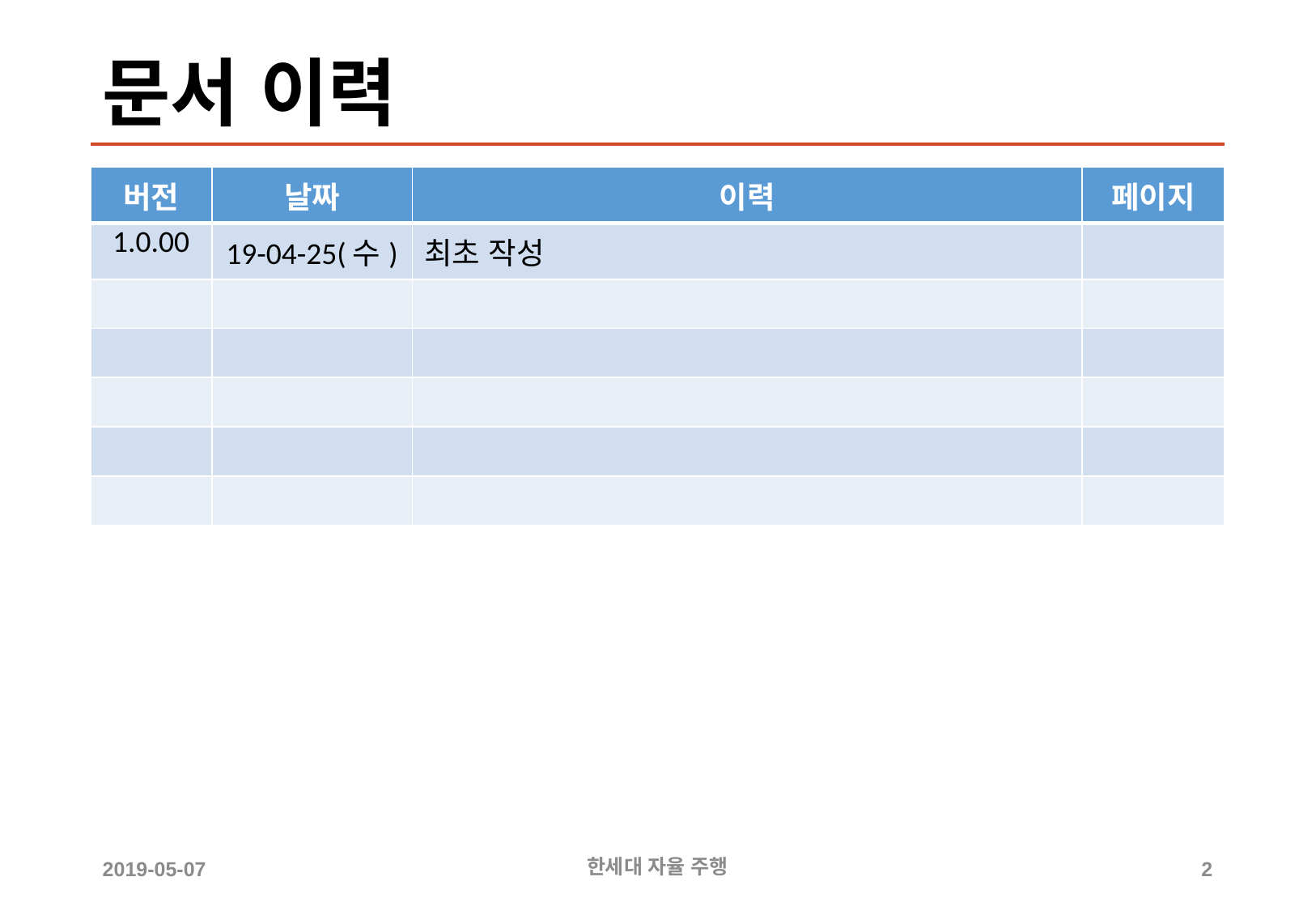

# 문서 이력
| 버전 | 날짜 | 이력 | 페이지 |
| --- | --- | --- | --- |
| 1.0.00 | 19-04-25(수) | 최초 작성 |  |
|  |  |  |  |
|  |  |  |  |
|  |  |  |  |
|  |  |  |  |
|  |  |  |  |
2019-05-07
한세대 자율 주행
2